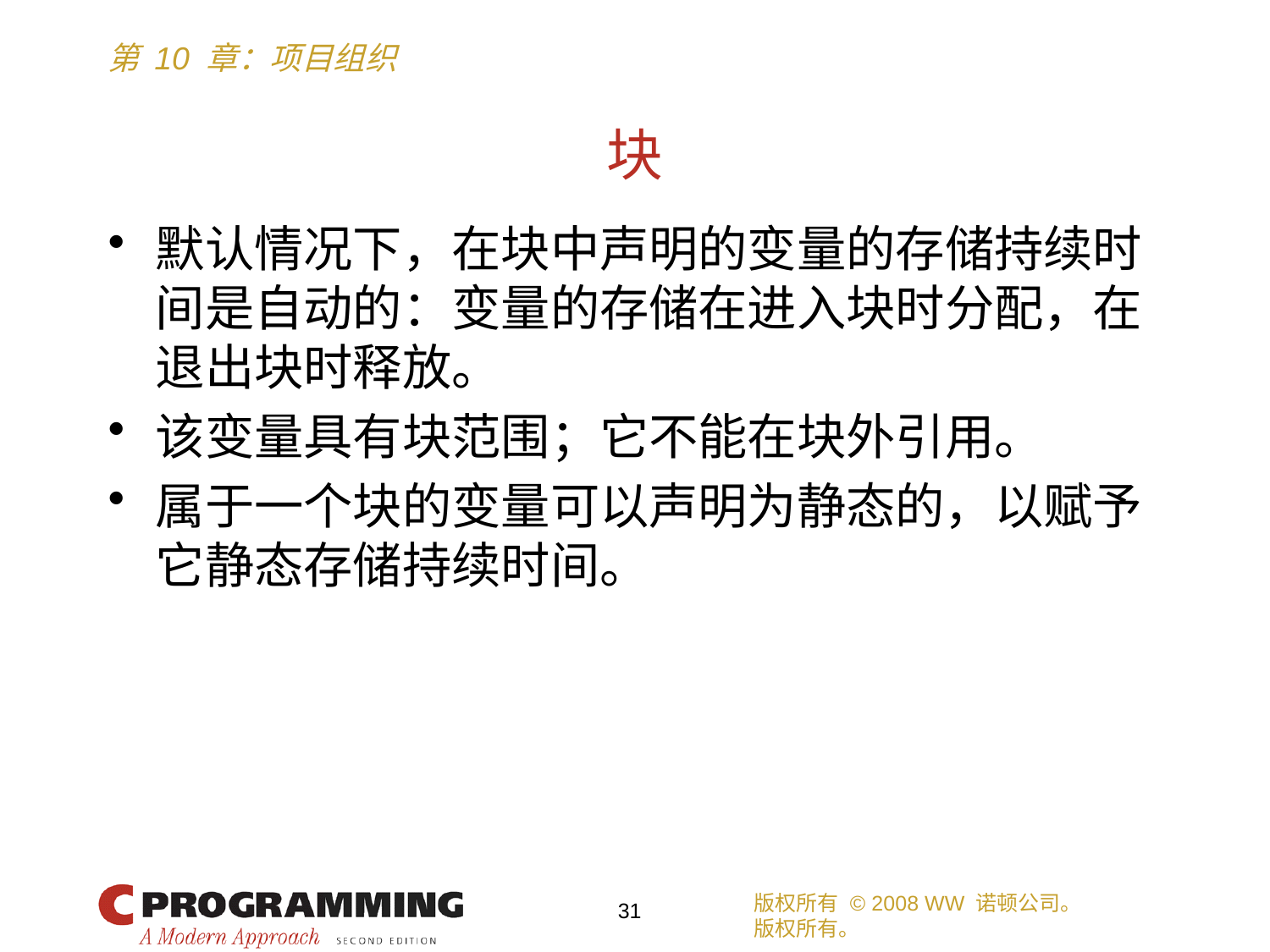

# 块
默认情况下，在块中声明的变量的存储持续时间是自动的：变量的存储在进入块时分配，在退出块时释放。
该变量具有块范围；它不能在块外引用。
属于一个块的变量可以声明为静态的，以赋予它静态存储持续时间。
版权所有 © 2008 WW 诺顿公司。
版权所有。
31